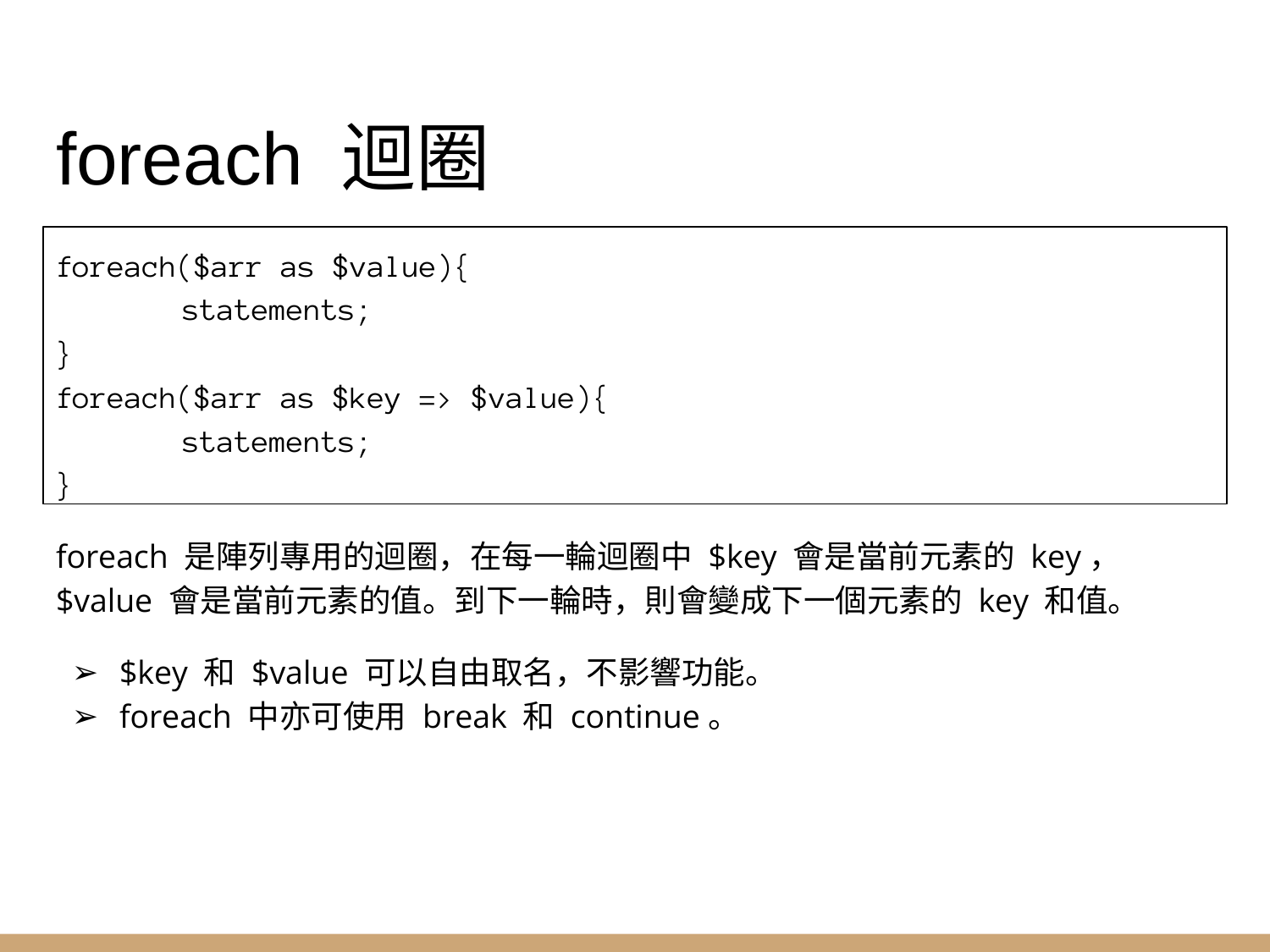

# foreach 迴圈
foreach($arr as $value){
	statements;
}
foreach($arr as $key => $value){
	statements;
}
foreach 是陣列專用的迴圈，在每一輪迴圈中 $key 會是當前元素的 key，$value 會是當前元素的值。到下一輪時，則會變成下一個元素的 key 和值。
$key 和 $value 可以自由取名，不影響功能。
foreach 中亦可使用 break 和 continue。